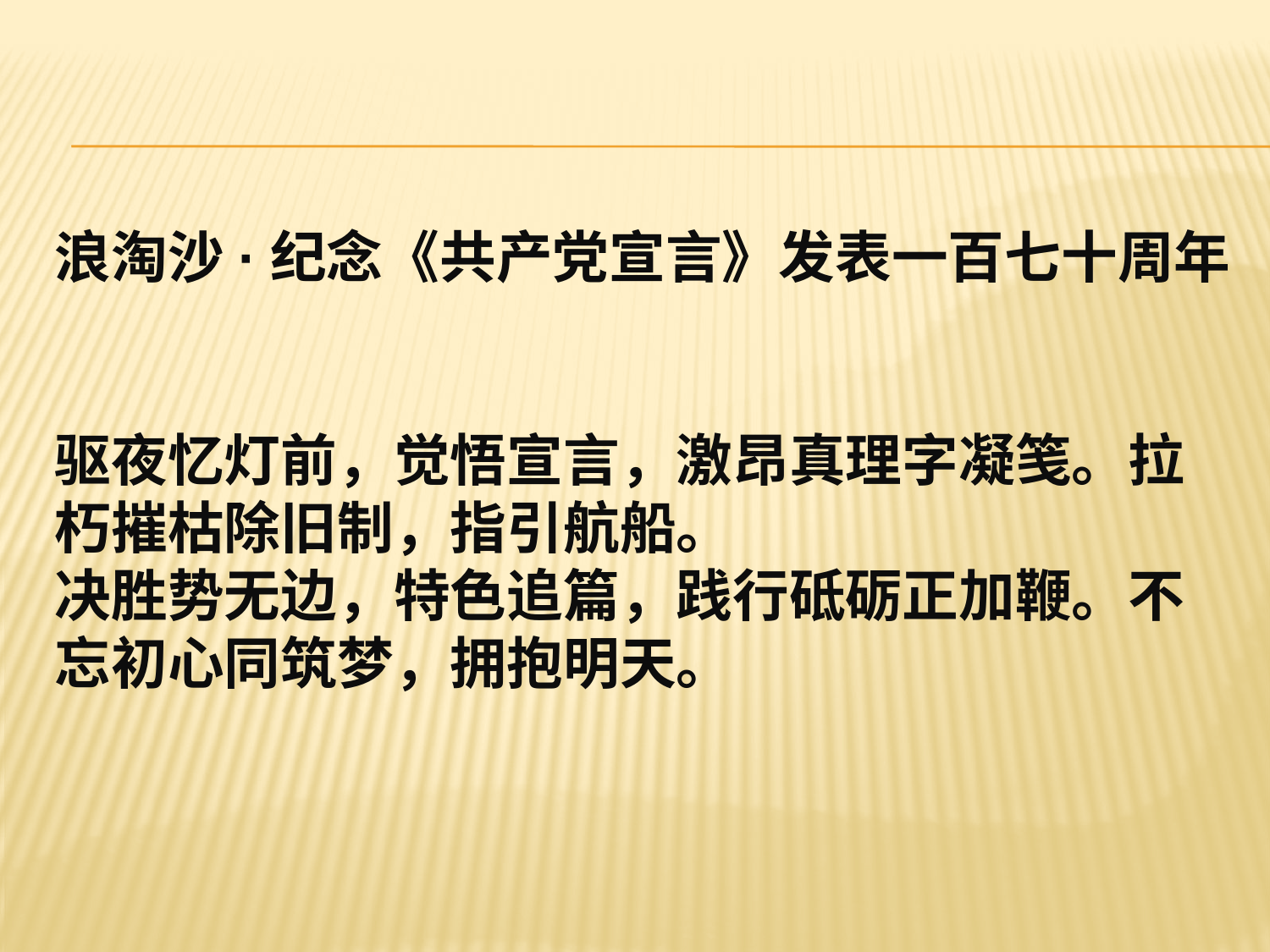

浪淘沙·纪念《共产党宣言》发表一百七十周年
驱夜忆灯前，觉悟宣言，激昂真理字凝笺。拉朽摧枯除旧制，指引航船。
决胜势无边，特色追篇，践行砥砺正加鞭。不忘初心同筑梦，拥抱明天。